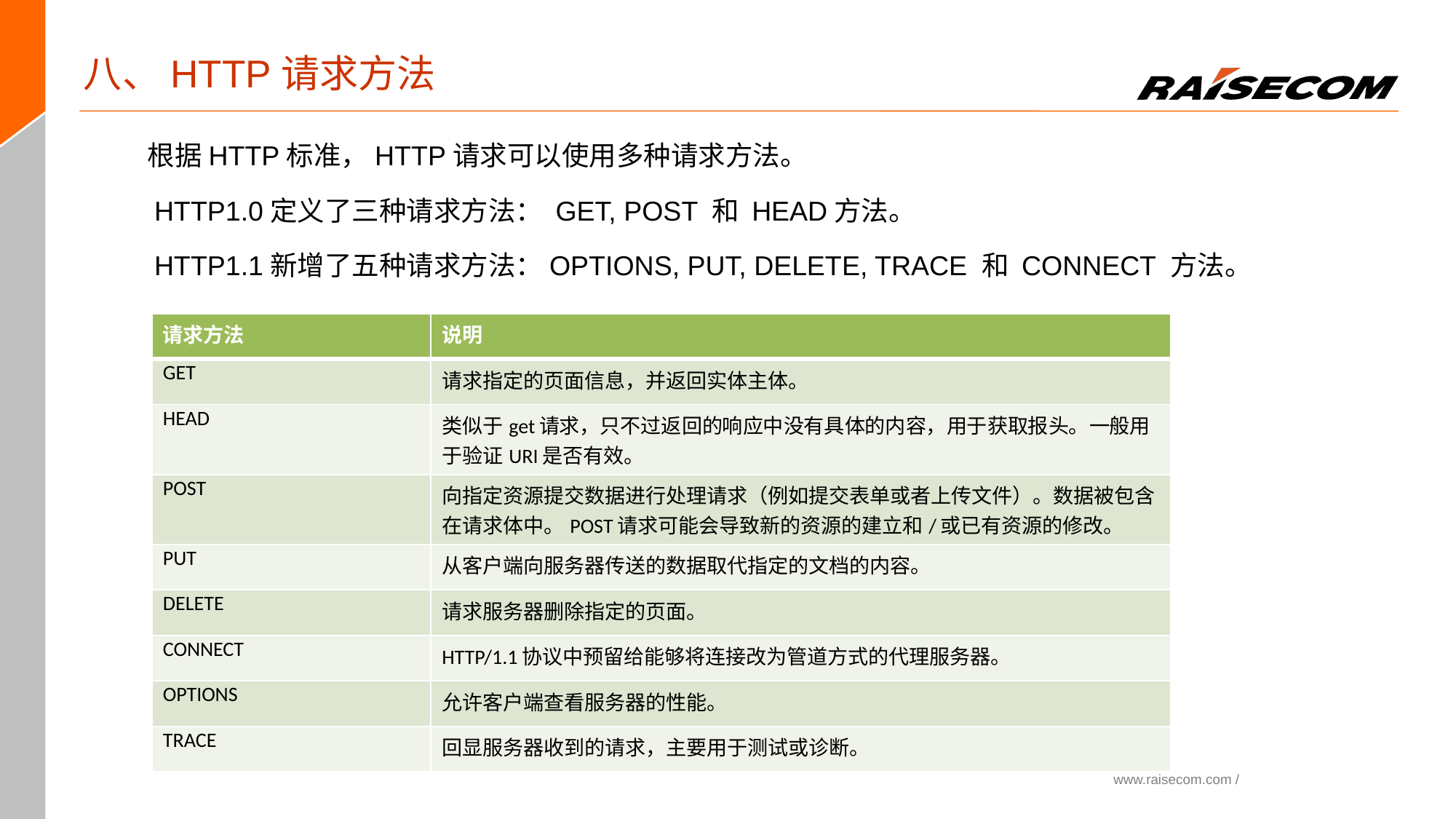

# 八、HTTP请求方法
       根据HTTP标准，HTTP请求可以使用多种请求方法。
        HTTP1.0定义了三种请求方法： GET, POST 和 HEAD方法。
        HTTP1.1新增了五种请求方法：OPTIONS, PUT, DELETE, TRACE 和 CONNECT 方法。
| 请求方法 | 说明 |
| --- | --- |
| GET | 请求指定的页面信息，并返回实体主体。 |
| HEAD | 类似于get请求，只不过返回的响应中没有具体的内容，用于获取报头。一般用于验证URI是否有效。 |
| POST | 向指定资源提交数据进行处理请求（例如提交表单或者上传文件）。数据被包含在请求体中。POST请求可能会导致新的资源的建立和/或已有资源的修改。 |
| PUT | 从客户端向服务器传送的数据取代指定的文档的内容。 |
| DELETE | 请求服务器删除指定的页面。 |
| CONNECT | HTTP/1.1协议中预留给能够将连接改为管道方式的代理服务器。 |
| OPTIONS | 允许客户端查看服务器的性能。 |
| TRACE | 回显服务器收到的请求，主要用于测试或诊断。 |